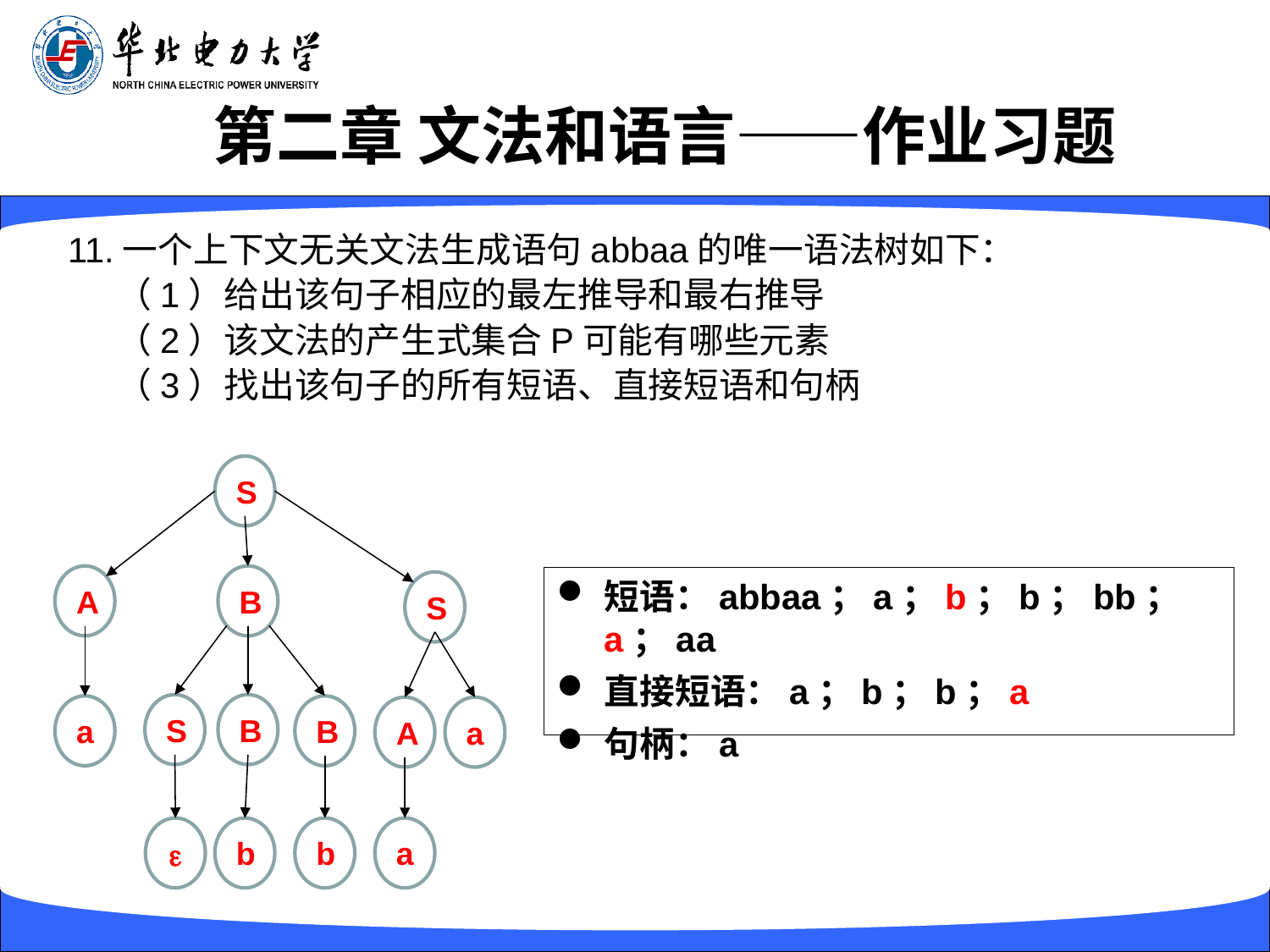

# 第二章 文法和语言——作业习题
11.一个上下文无关文法生成语句abbaa的唯一语法树如下：
（1）给出该句子相应的最左推导和最右推导
（2）该文法的产生式集合P可能有哪些元素
（3）找出该句子的所有短语、直接短语和句柄
S
A
B
S
S
B
a
B
A
a
ε
b
b
a
短语：abbaa；a；b；b；bb；a；aa
直接短语：a；b；b；a
句柄：a